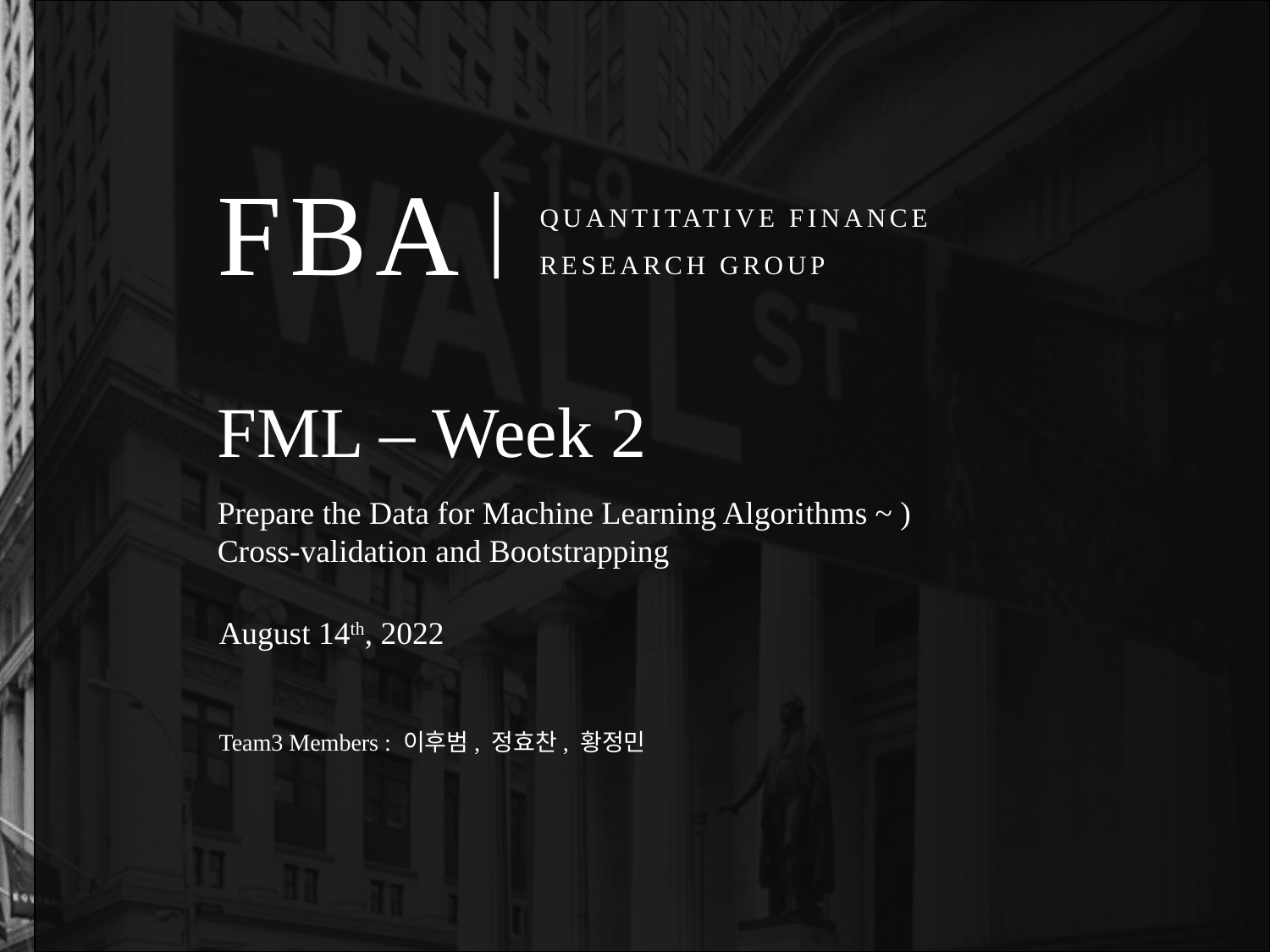

# FML – Week 2
Prepare the Data for Machine Learning Algorithms ~ )
Cross-validation and Bootstrapping
August 14th, 2022
Team3 Members : 이후범, 정효찬, 황정민